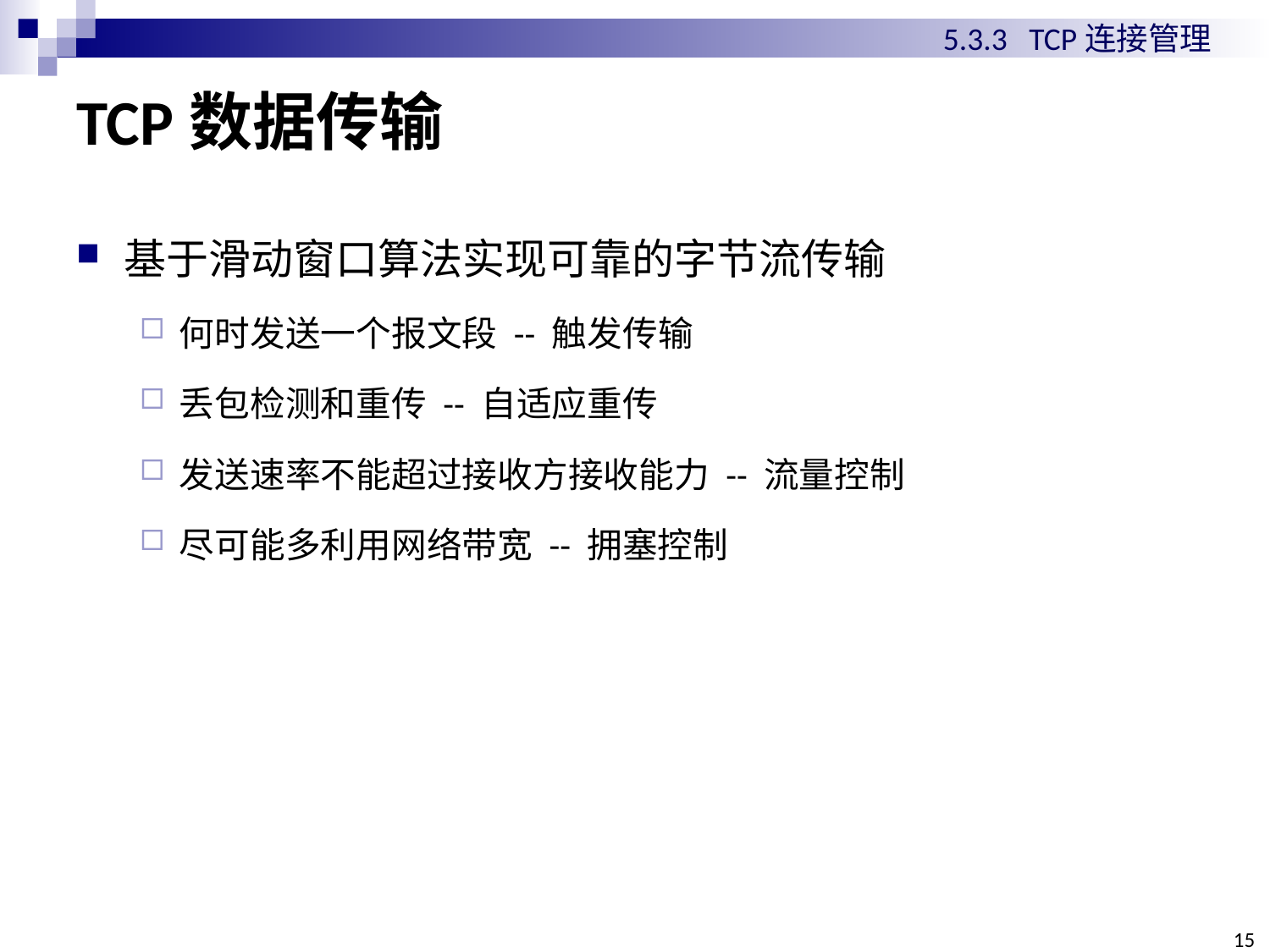

5.3.3   TCP连接管理
# TCP数据传输
基于滑动窗口算法实现可靠的字节流传输
何时发送一个报文段 -- 触发传输
丢包检测和重传 -- 自适应重传
发送速率不能超过接收方接收能力 -- 流量控制
尽可能多利用网络带宽 -- 拥塞控制
15